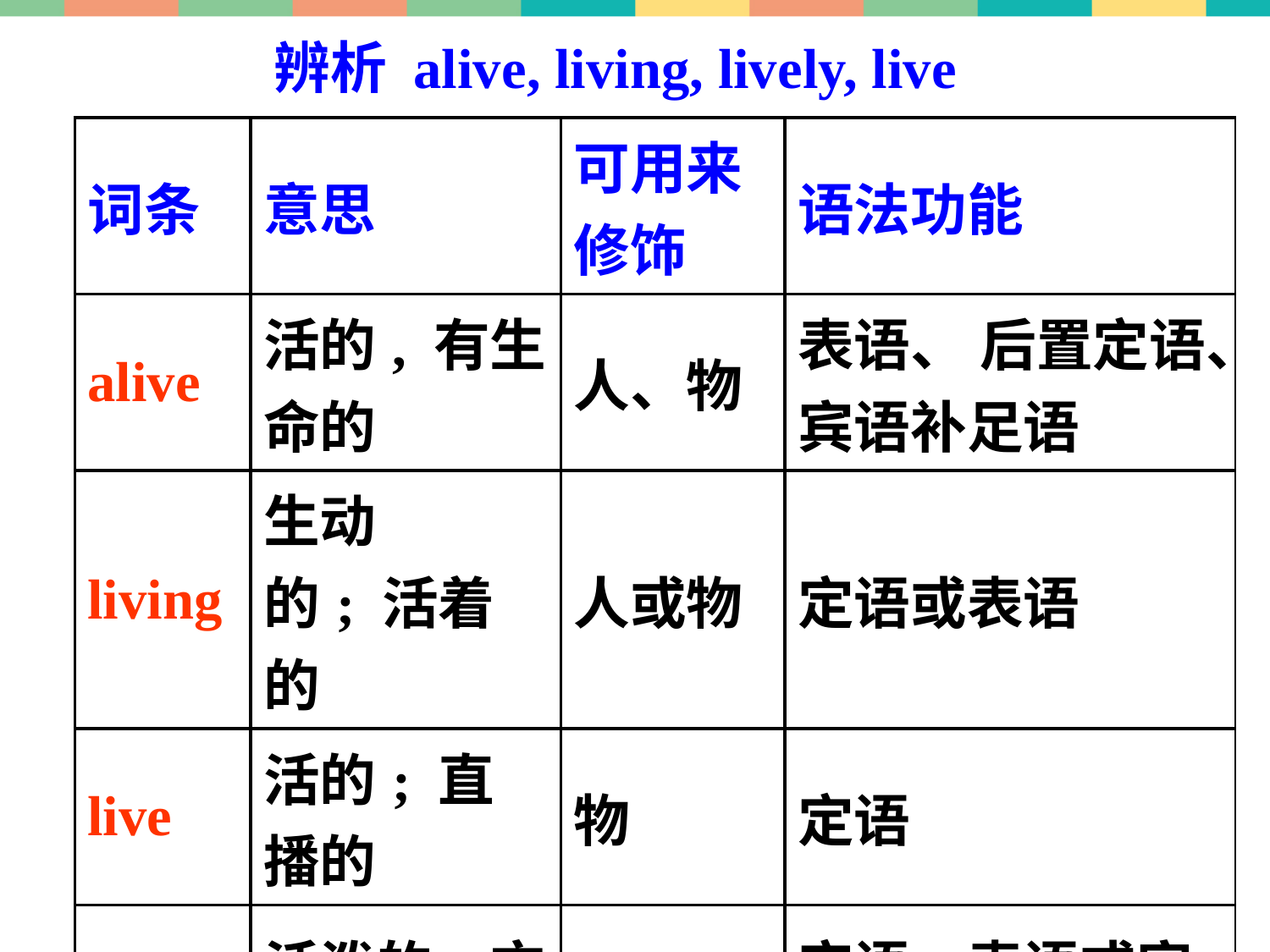

辨析 alive, living, lively, live
| 词条 | 意思 | 可用来 修饰 | 语法功能 |
| --- | --- | --- | --- |
| alive | 活的, 有生命的 | 人、物 | 表语、 后置定语、宾语补足语 |
| living | 生动的; 活着的 | 人或物 | 定语或表语 |
| live | 活的; 直播的 | 物 | 定语 |
| lively | 活泼的, 充满生气的 | 人、物 | 定语、表语或宾语补足语 |